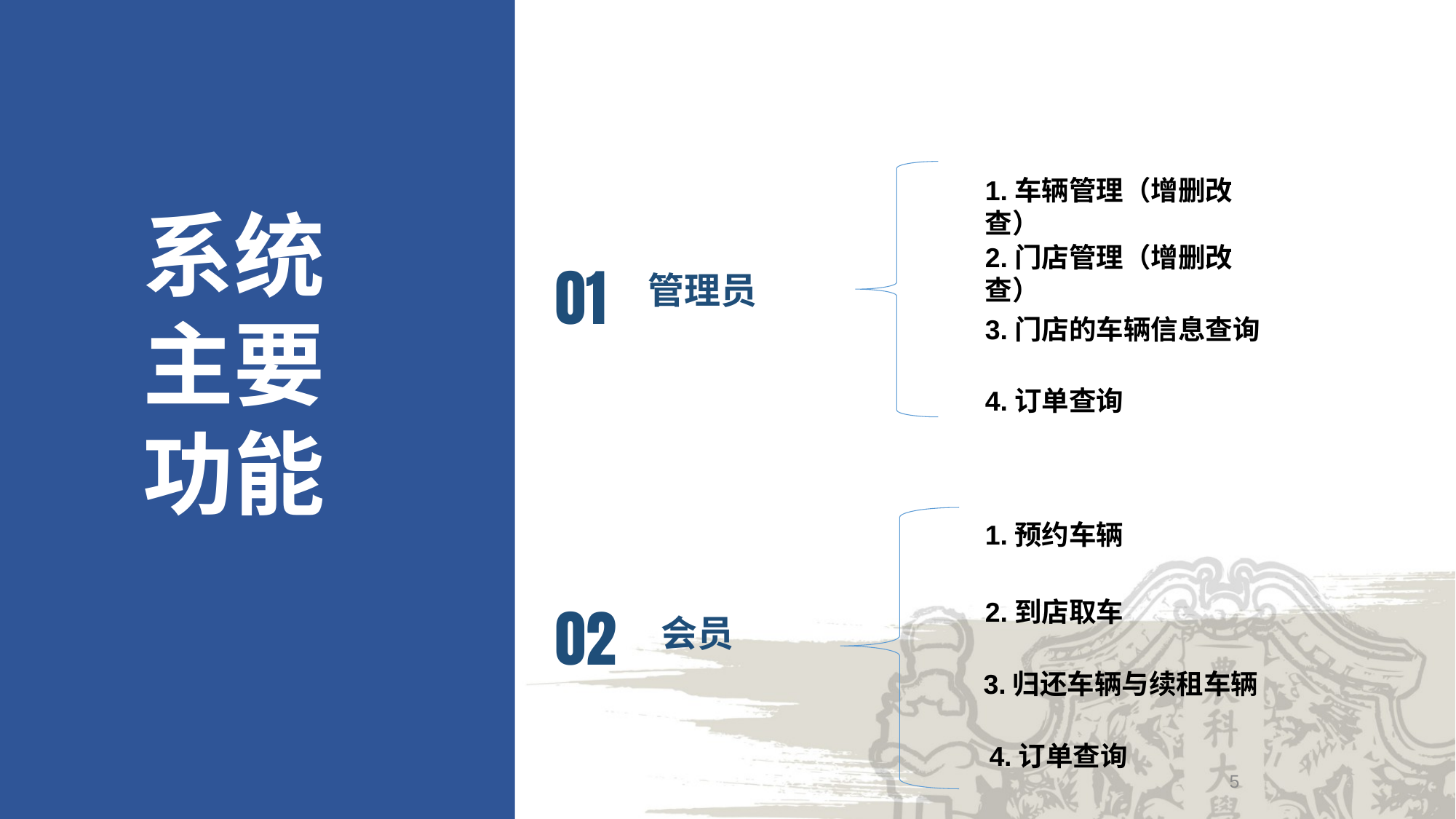

1.车辆管理（增删改查）
系统
主要
功能

2.门店管理（增删改查）

01
管理员
3.门店的车辆信息查询
4.订单查询

1.预约车辆
2.到店取车
02
会员
3.归还车辆与续租车辆
4.订单查询
5